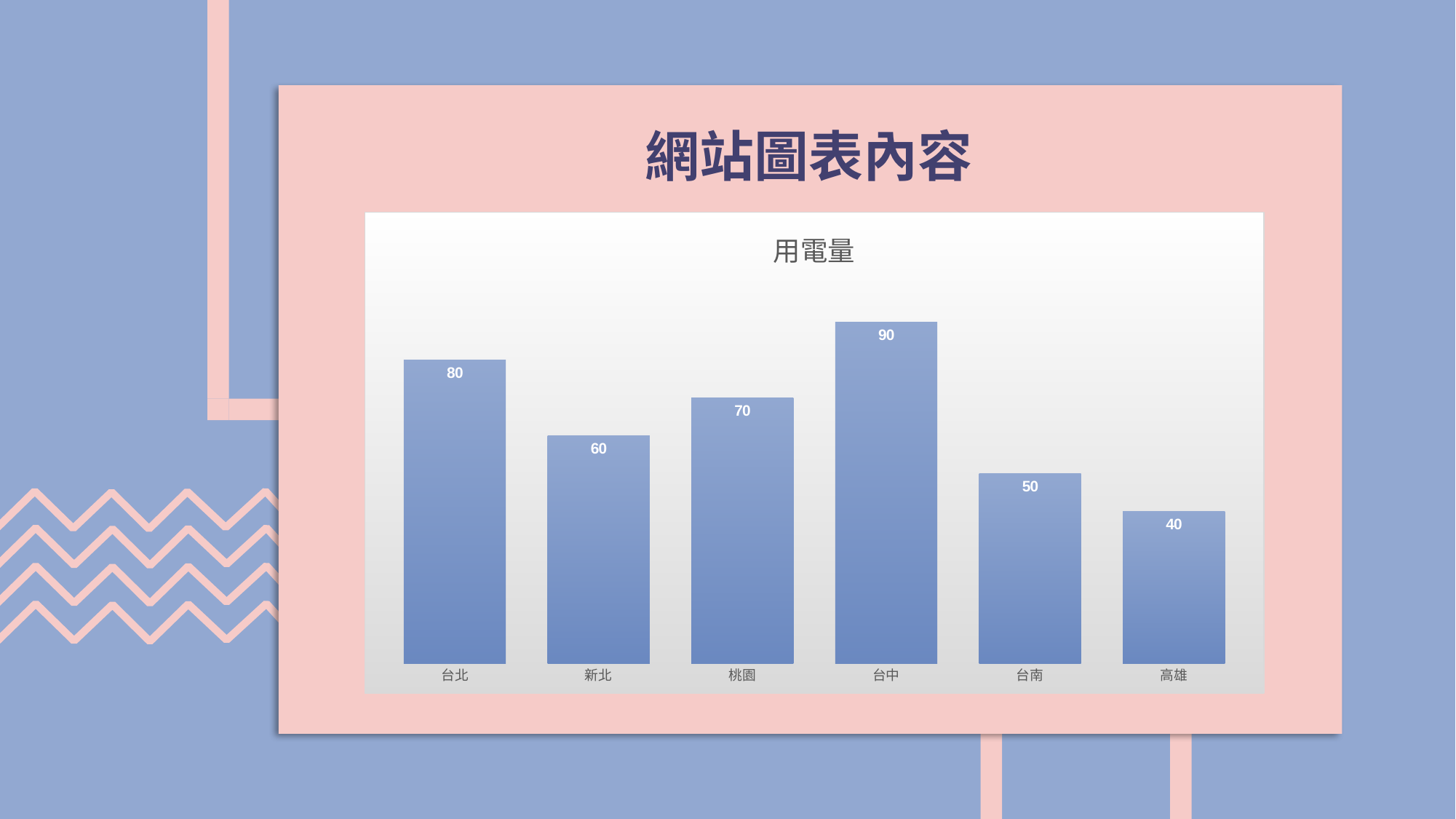

網站圖表內容

### Chart:

| Category | 用電量 |
|---|---|
| 台北 | 80.0 |
| 新北 | 60.0 |
| 桃園 | 70.0 |
| 台中 | 90.0 |
| 台南 | 50.0 |
| 高雄 | 40.0 |